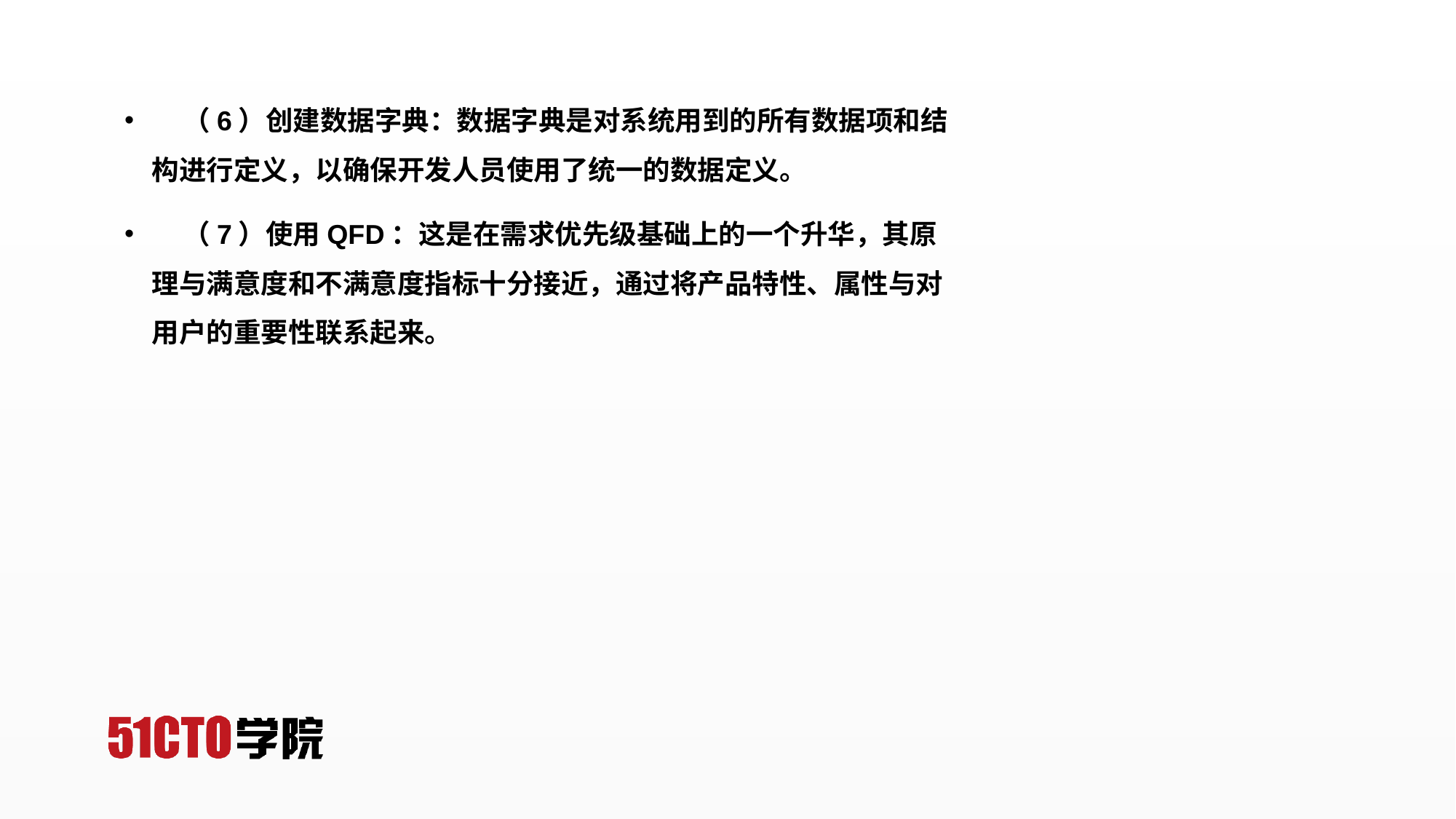

（6）创建数据字典：数据字典是对系统用到的所有数据项和结构进行定义，以确保开发人员使用了统一的数据定义。
    （7）使用QFD：这是在需求优先级基础上的一个升华，其原理与满意度和不满意度指标十分接近，通过将产品特性、属性与对用户的重要性联系起来。